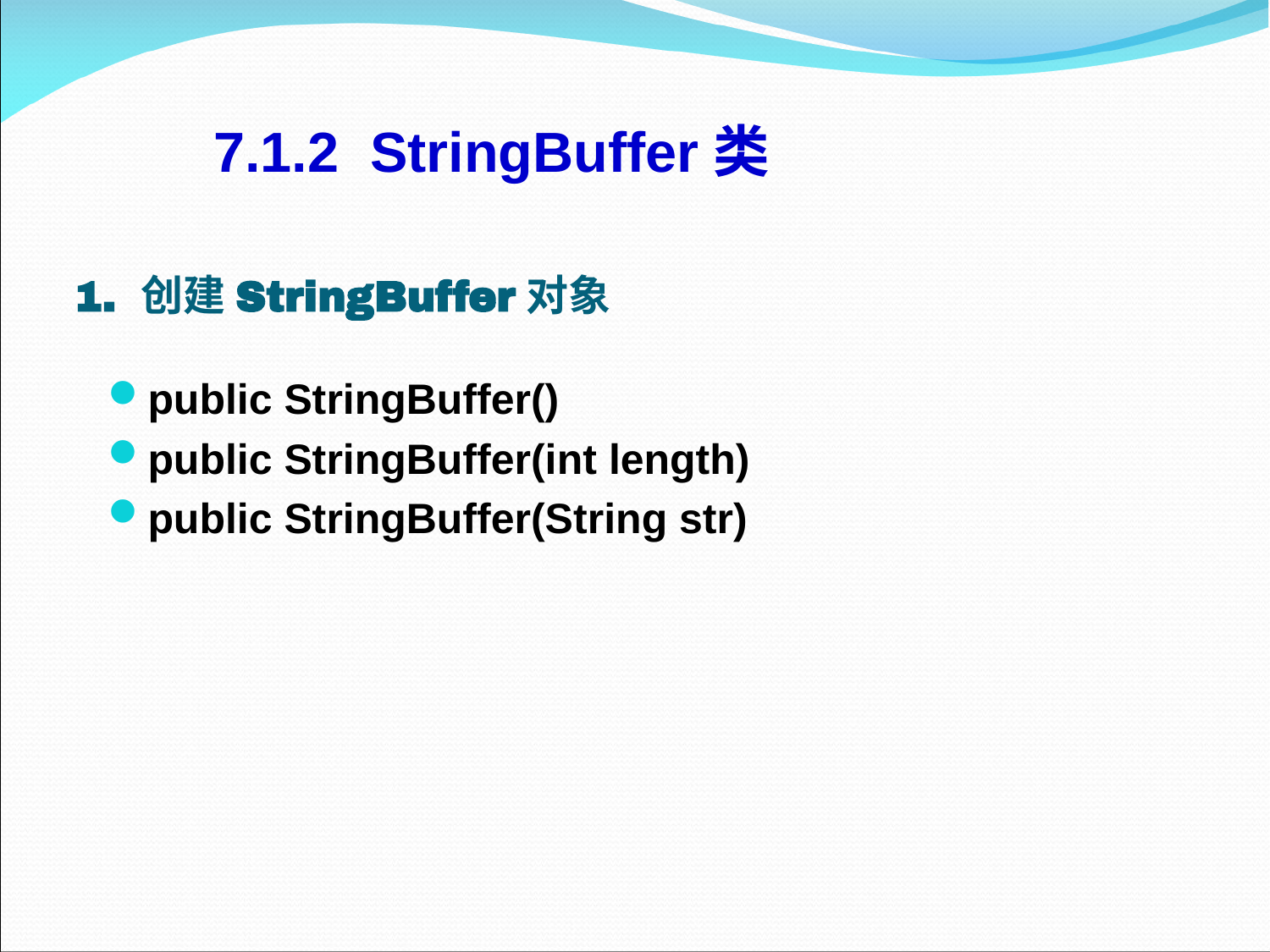

7.1.2  StringBuffer类
# 1. 创建StringBuffer对象
public StringBuffer()
public StringBuffer(int length)
public StringBuffer(String str)